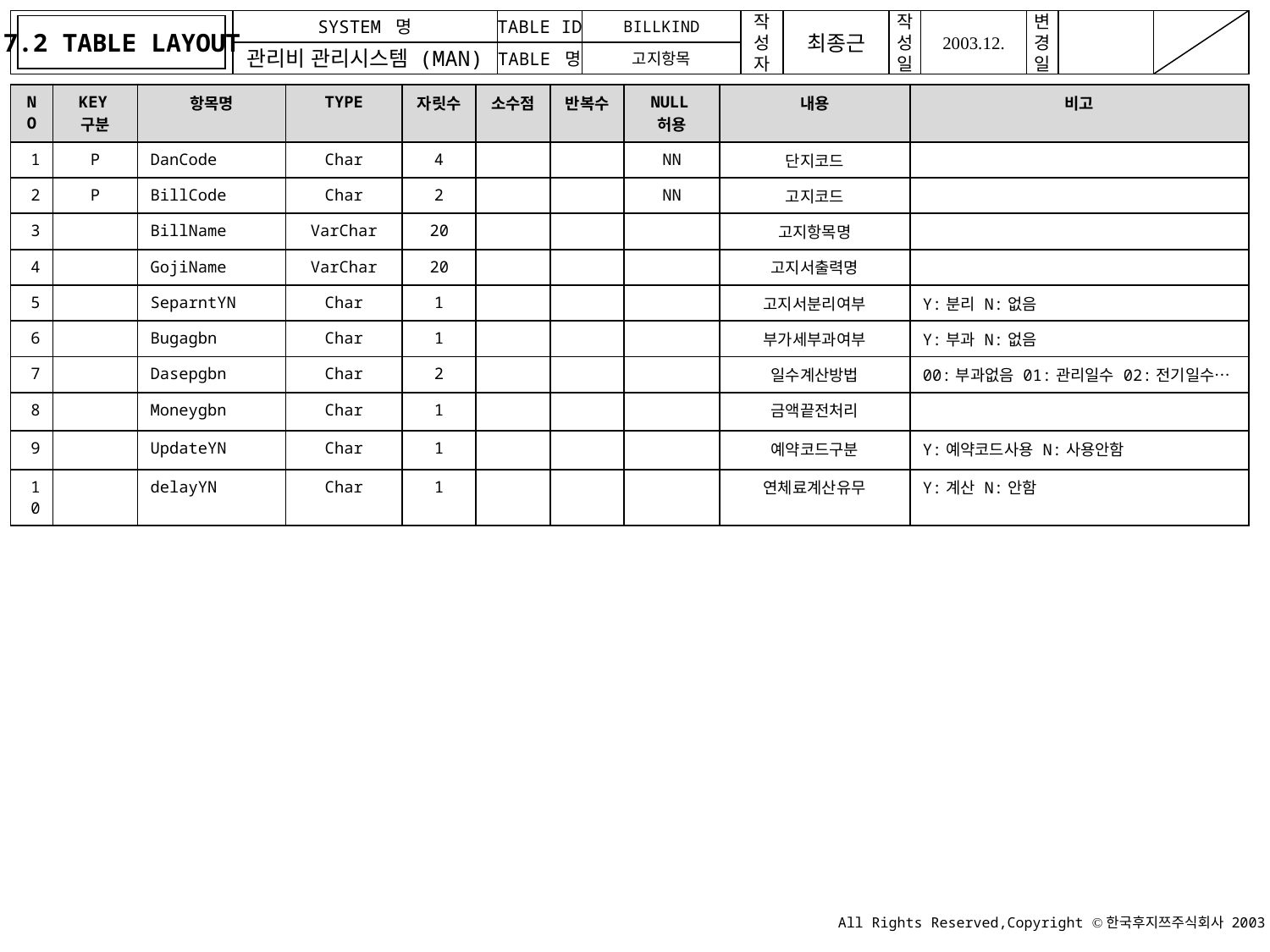

7.2 TABLE LAYOUT
BILLKIND
고지항목
| NO | KEY구분 | 항목명 | TYPE | 자릿수 | 소수점 | 반복수 | NULL허용 | 내용 | 비고 |
| --- | --- | --- | --- | --- | --- | --- | --- | --- | --- |
| 1 | P | DanCode | Char | 4 |  |  | NN | 단지코드 |  |
| 2 | P | BillCode | Char | 2 |  |  | NN | 고지코드 |  |
| 3 |  | BillName | VarChar | 20 |  |  |  | 고지항목명 |  |
| 4 |  | GojiName | VarChar | 20 |  |  |  | 고지서출력명 |  |
| 5 |  | SeparntYN | Char | 1 |  |  |  | 고지서분리여부 | Y:분리 N:없음 |
| 6 |  | Bugagbn | Char | 1 |  |  |  | 부가세부과여부 | Y:부과 N:없음 |
| 7 |  | Dasepgbn | Char | 2 |  |  |  | 일수계산방법 | 00:부과없음 01:관리일수 02:전기일수… |
| 8 |  | Moneygbn | Char | 1 |  |  |  | 금액끝전처리 |  |
| 9 |  | UpdateYN | Char | 1 |  |  |  | 예약코드구분 | Y:예약코드사용 N:사용안함 |
| 10 |  | delayYN | Char | 1 |  |  |  | 연체료계산유무 | Y:계산 N:안함 |